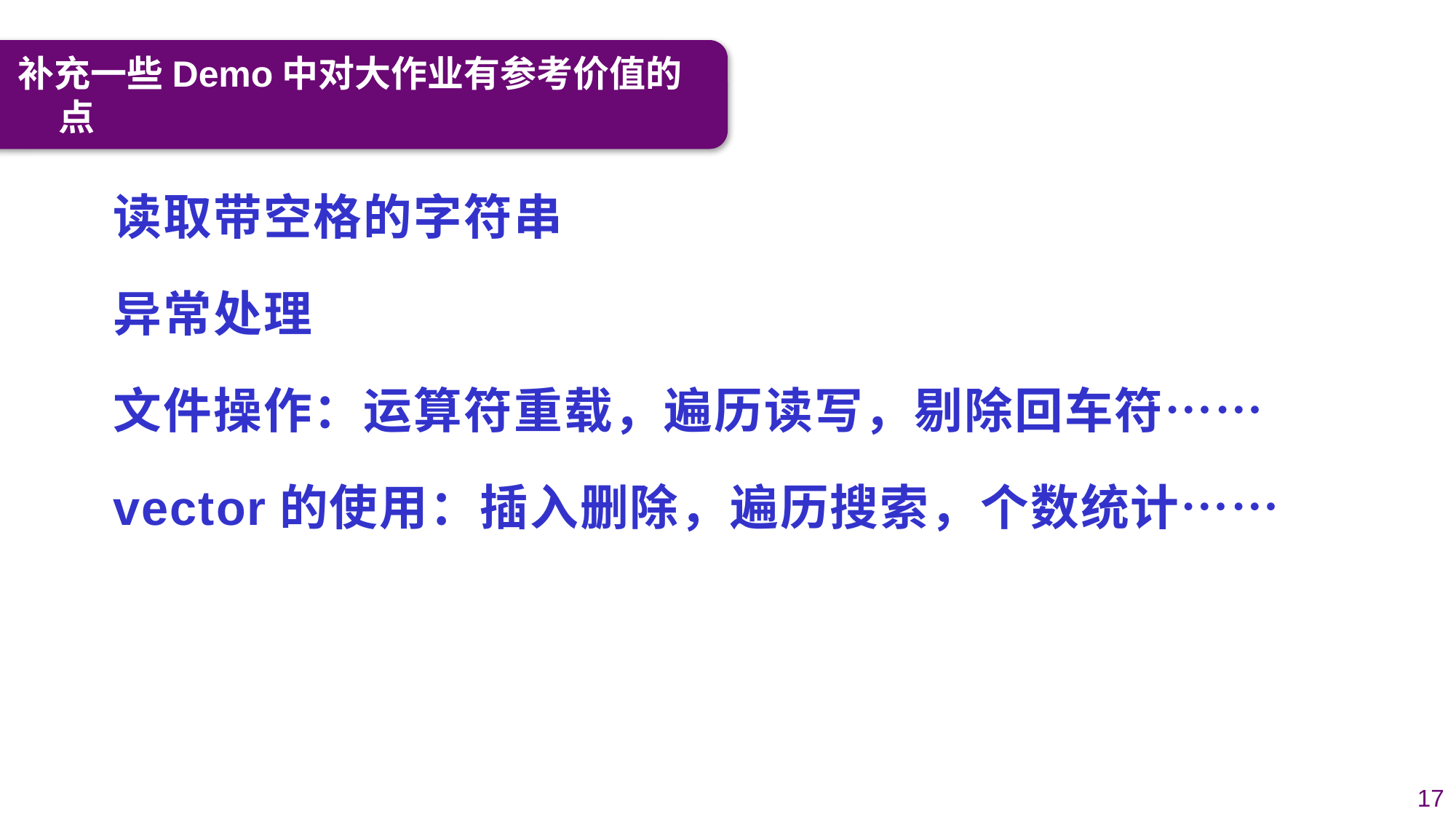

补充一些Demo中对大作业有参考价值的点
读取带空格的字符串
异常处理
文件操作：运算符重载，遍历读写，剔除回车符……
vector的使用：插入删除，遍历搜索，个数统计……
17